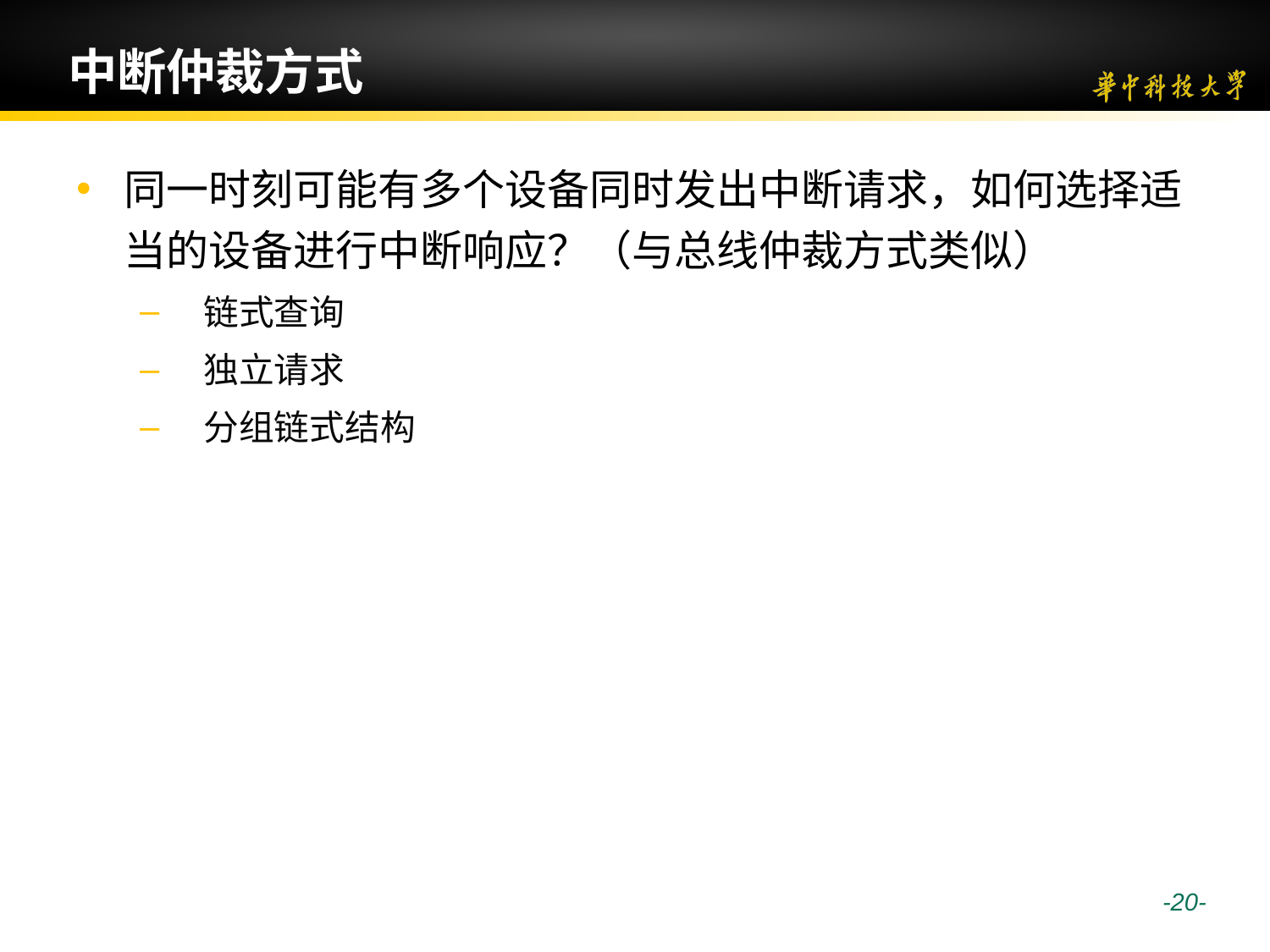

# 中断仲裁方式
同一时刻可能有多个设备同时发出中断请求，如何选择适当的设备进行中断响应？（与总线仲裁方式类似）
  链式查询
  独立请求
  分组链式结构
 -20-